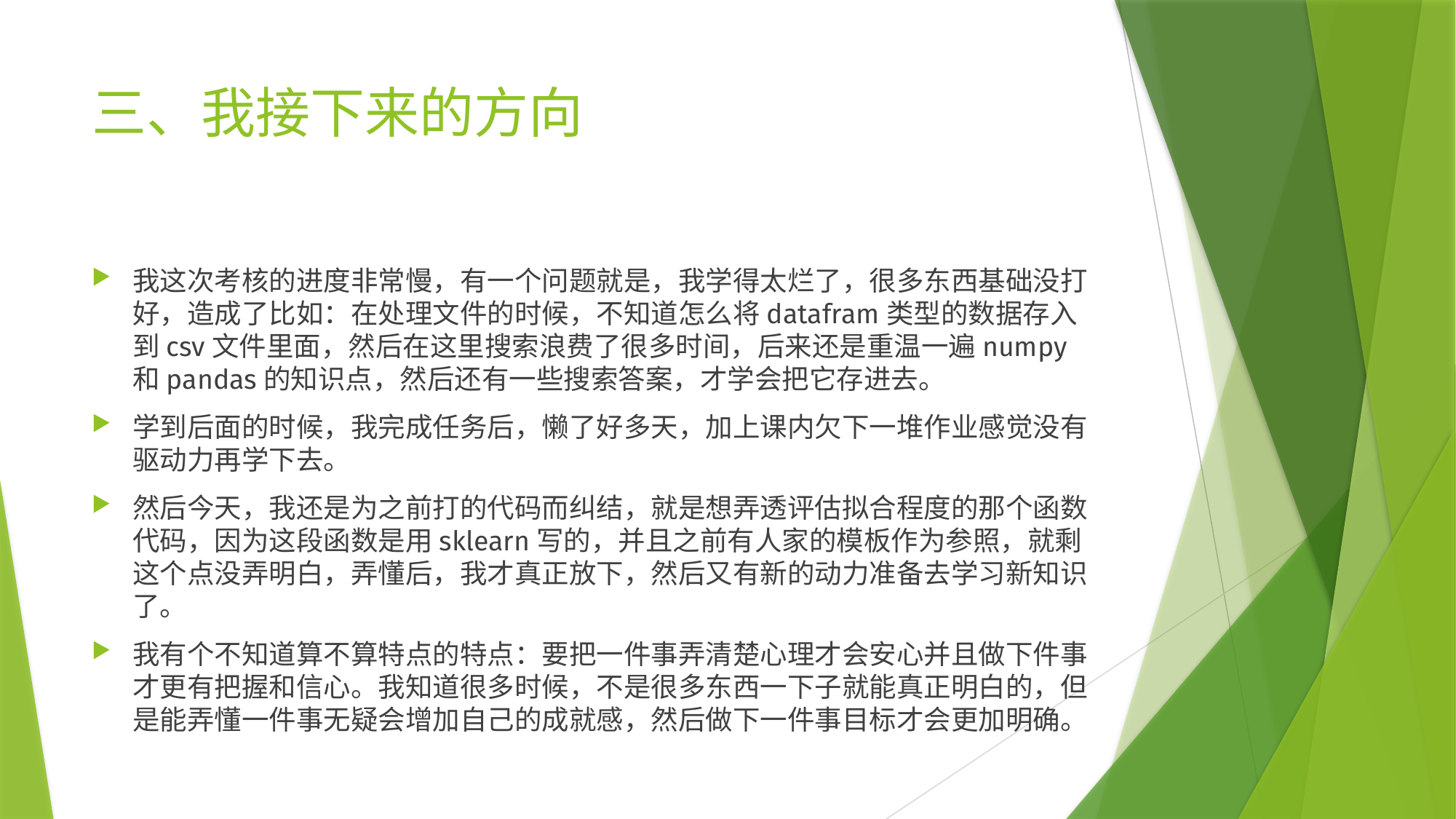

# 三、我接下来的方向
我这次考核的进度非常慢，有一个问题就是，我学得太烂了，很多东西基础没打好，造成了比如：在处理文件的时候，不知道怎么将datafram类型的数据存入到csv文件里面，然后在这里搜索浪费了很多时间，后来还是重温一遍numpy和pandas的知识点，然后还有一些搜索答案，才学会把它存进去。
学到后面的时候，我完成任务后，懒了好多天，加上课内欠下一堆作业感觉没有驱动力再学下去。
然后今天，我还是为之前打的代码而纠结，就是想弄透评估拟合程度的那个函数代码，因为这段函数是用sklearn写的，并且之前有人家的模板作为参照，就剩这个点没弄明白，弄懂后，我才真正放下，然后又有新的动力准备去学习新知识了。
我有个不知道算不算特点的特点：要把一件事弄清楚心理才会安心并且做下件事才更有把握和信心。我知道很多时候，不是很多东西一下子就能真正明白的，但是能弄懂一件事无疑会增加自己的成就感，然后做下一件事目标才会更加明确。